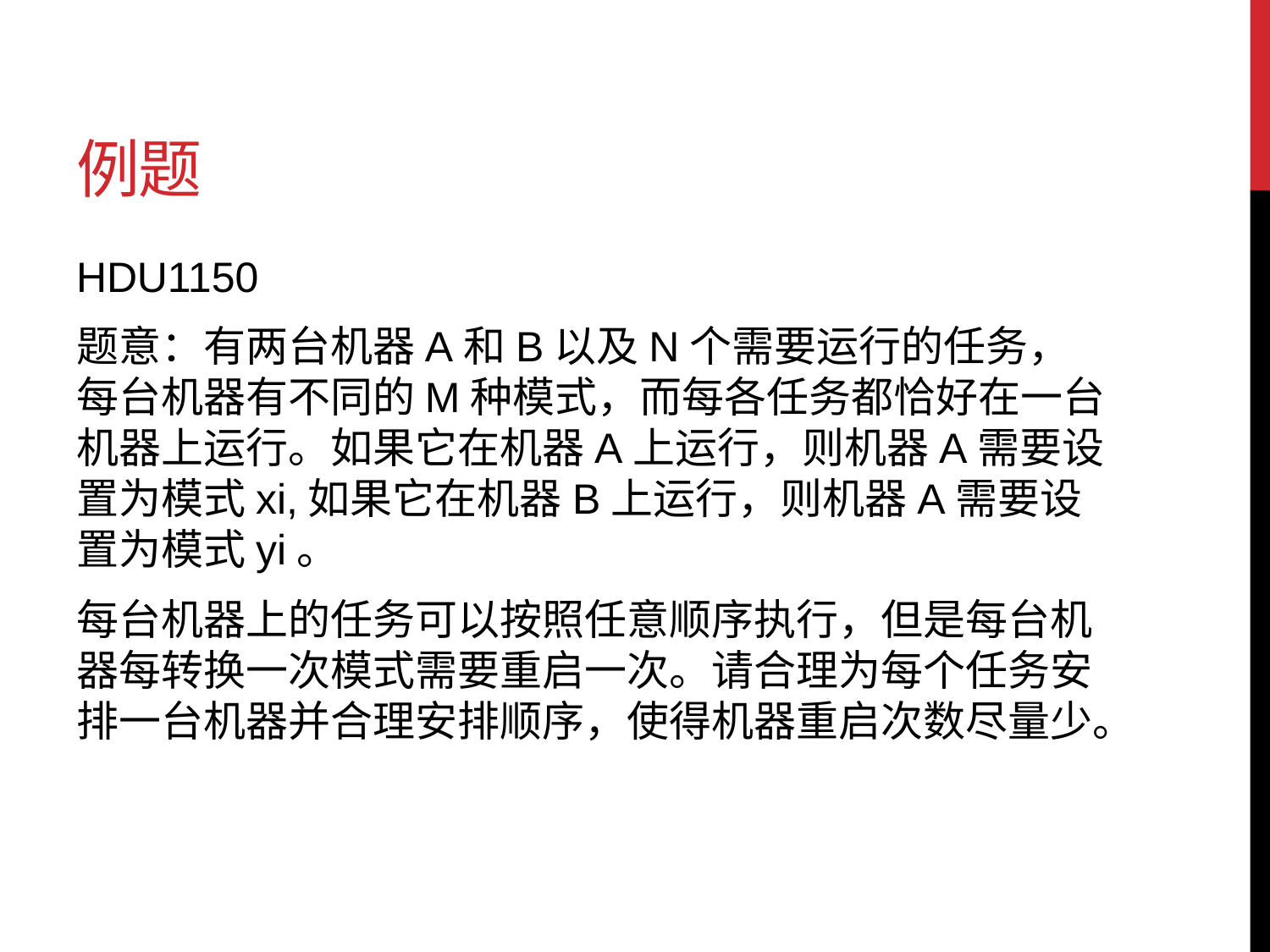

# 例题
HDU1150
题意：有两台机器A和B以及N个需要运行的任务，每台机器有不同的M种模式，而每各任务都恰好在一台机器上运行。如果它在机器A上运行，则机器A需要设置为模式xi,如果它在机器B上运行，则机器A需要设置为模式yi。
每台机器上的任务可以按照任意顺序执行，但是每台机器每转换一次模式需要重启一次。请合理为每个任务安排一台机器并合理安排顺序，使得机器重启次数尽量少。